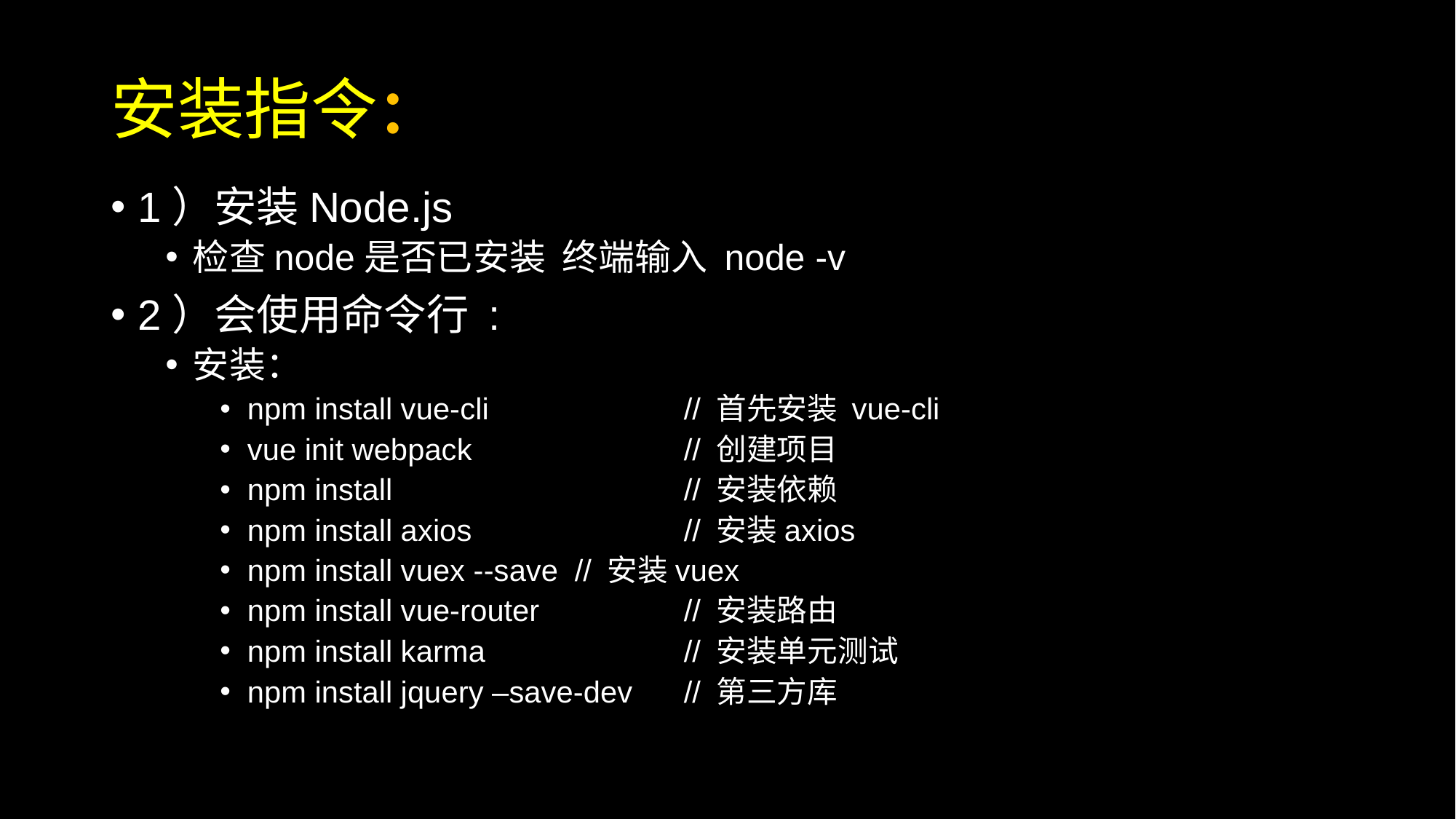

# 安装指令：
1）安装Node.js
检查node是否已安装  终端输入 node -v
2）会使用命令行 :
安装：
npm install vue-cli		// 首先安装 vue-cli
vue init webpack		// 创建项目
npm install			// 安装依赖
npm install axios		// 安装axios
npm install vuex --save	// 安装vuex
npm install vue-router		// 安装路由
npm install karma 		// 安装单元测试
npm install jquery –save-dev	// 第三方库